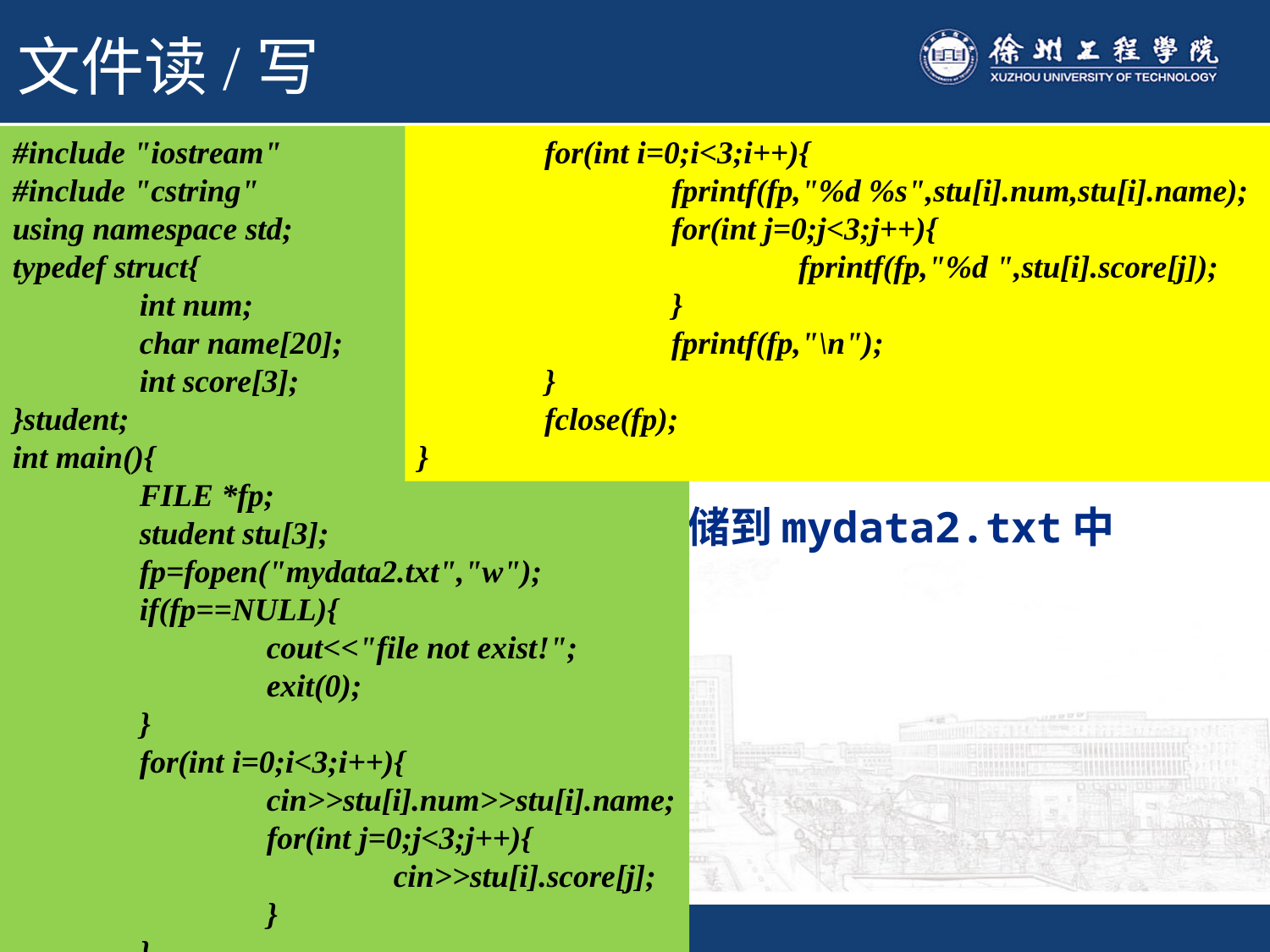

# 文件读/写
#include "iostream"
#include "cstring"
using namespace std;
typedef struct{
	int num;
	char name[20];
	int score[3];
}student;
int main(){
	FILE *fp;
	student stu[3];
	fp=fopen("mydata2.txt","w");
	if(fp==NULL){
		cout<<"file not exist!";
		exit(0);
	}
	for(int i=0;i<3;i++){
		cin>>stu[i].num>>stu[i].name;
		for(int j=0;j<3;j++){
			cin>>stu[i].score[j];
		}
	}
	for(int i=0;i<3;i++){
		fprintf(fp,"%d %s",stu[i].num,stu[i].name);
		for(int j=0;j<3;j++){
			fprintf(fp,"%d ",stu[i].score[j]);
		}
		fprintf(fp,"\n");
	}
	fclose(fp);
}
格式化读/写函数
格式化写函数
格式：fprintf(文件指针,"格式符",输出参量表);
将输出按格式串规定输出到指定文件
举例
将键盘输入3个学生信息存储到mydata2.txt中